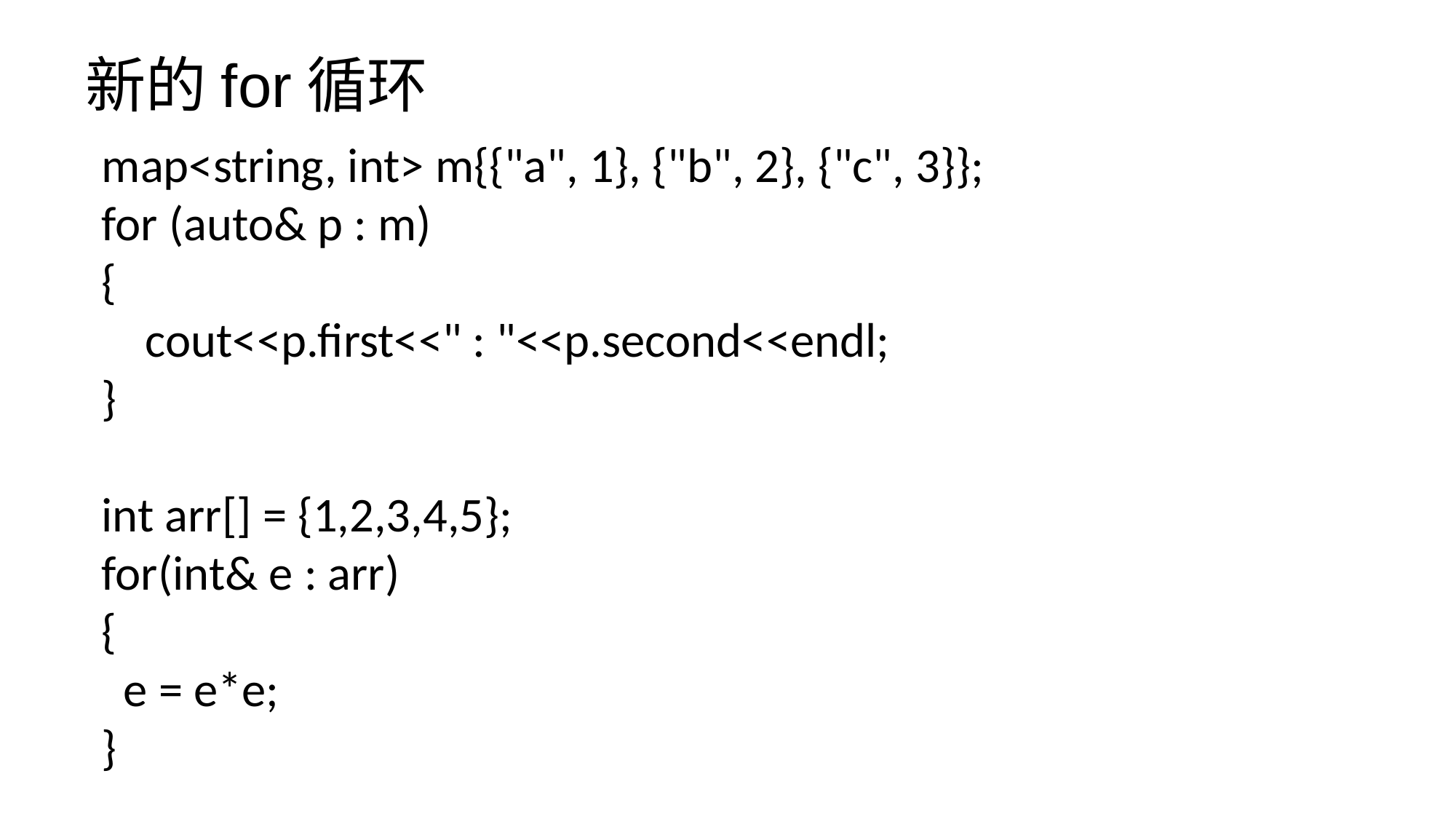

新的for循环
map<string, int> m{{"a", 1}, {"b", 2}, {"c", 3}};
for (auto& p : m)
{
    cout<<p.first<<" : "<<p.second<<endl;
}

int arr[] = {1,2,3,4,5};
for(int& e : arr)
{
  e = e*e;
}